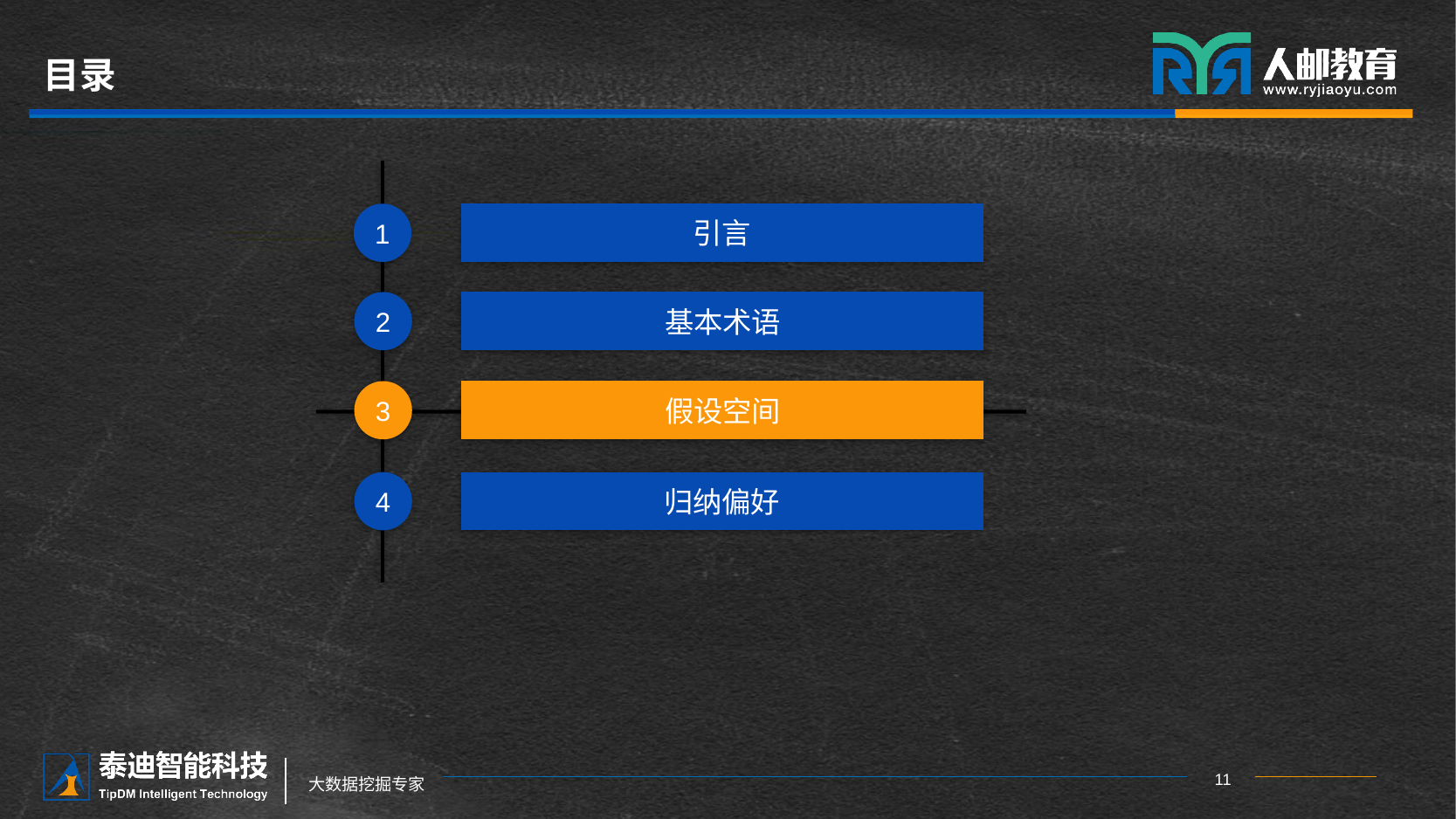

# 目录
1
引言
2
基本术语
3
假设空间

4
归纳偏好